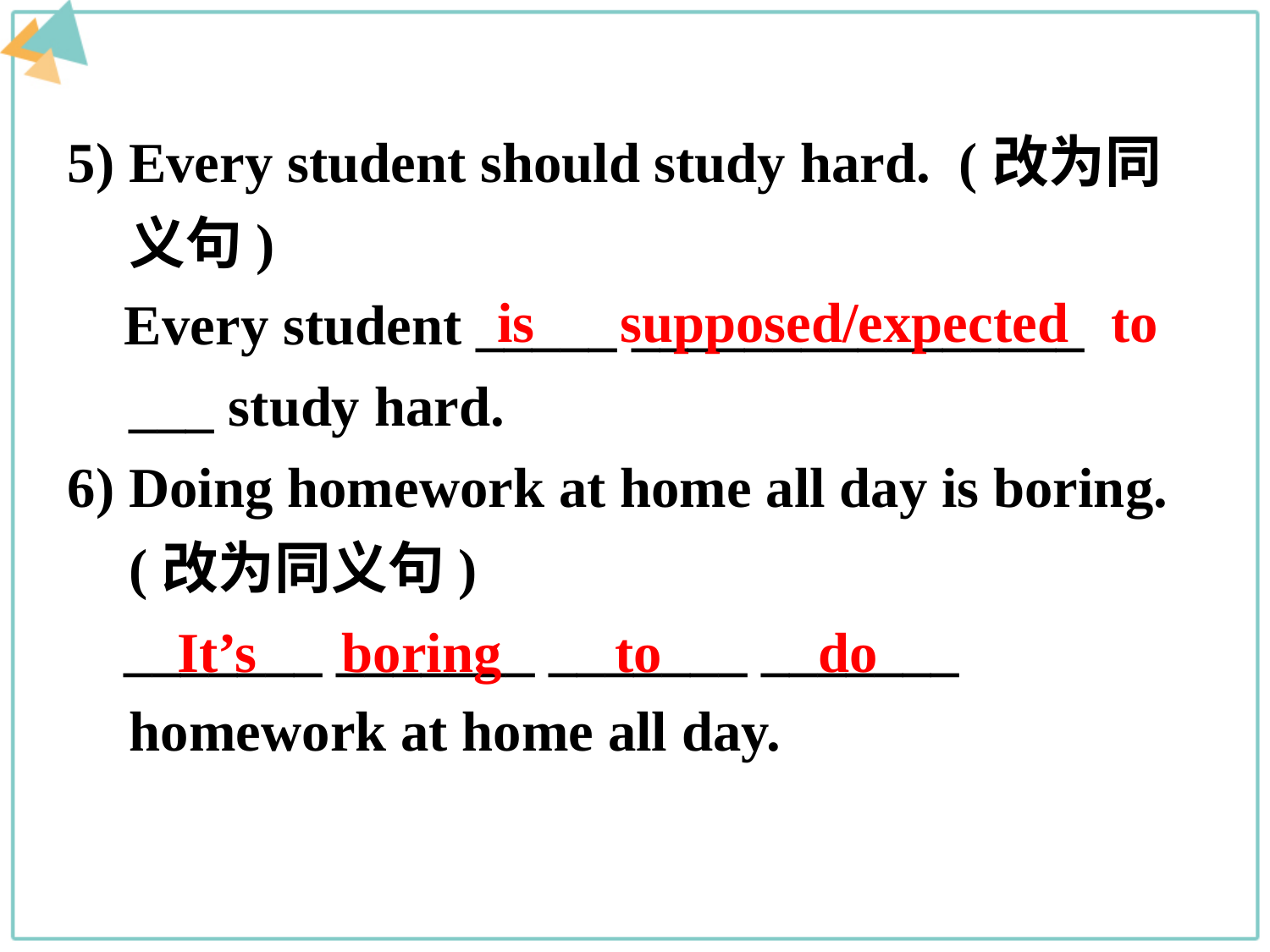

5) Every student should study hard.  (改为同义句)
    Every student _____ ________________ ___ study hard.
6) Doing homework at home all day is boring.  (改为同义句)
    _______ _______ _______ _______ homework at home all day.
is      supposed/expected   to
It’s      boring        to           do